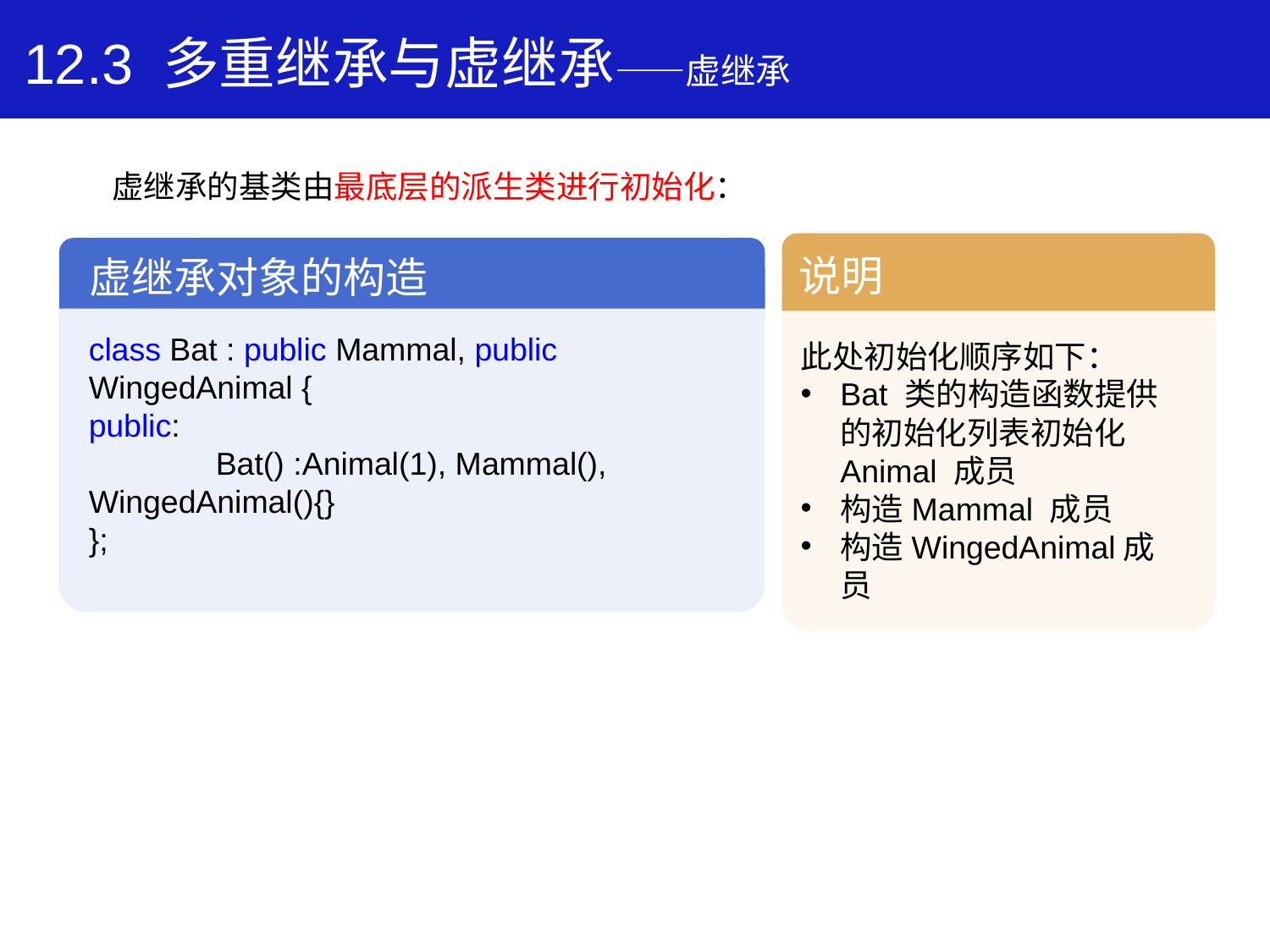

12.3 多重继承与虚继承——虚继承
虚继承的基类由最底层的派生类进行初始化：

说明

虚继承对象的构造
class Bat : public Mammal, public WingedAnimal {
public:
	Bat() :Animal(1), Mammal(), WingedAnimal(){}
};
此处初始化顺序如下：
Bat 类的构造函数提供的初始化列表初始化Animal 成员
构造Mammal 成员
构造WingedAnimal成员
32